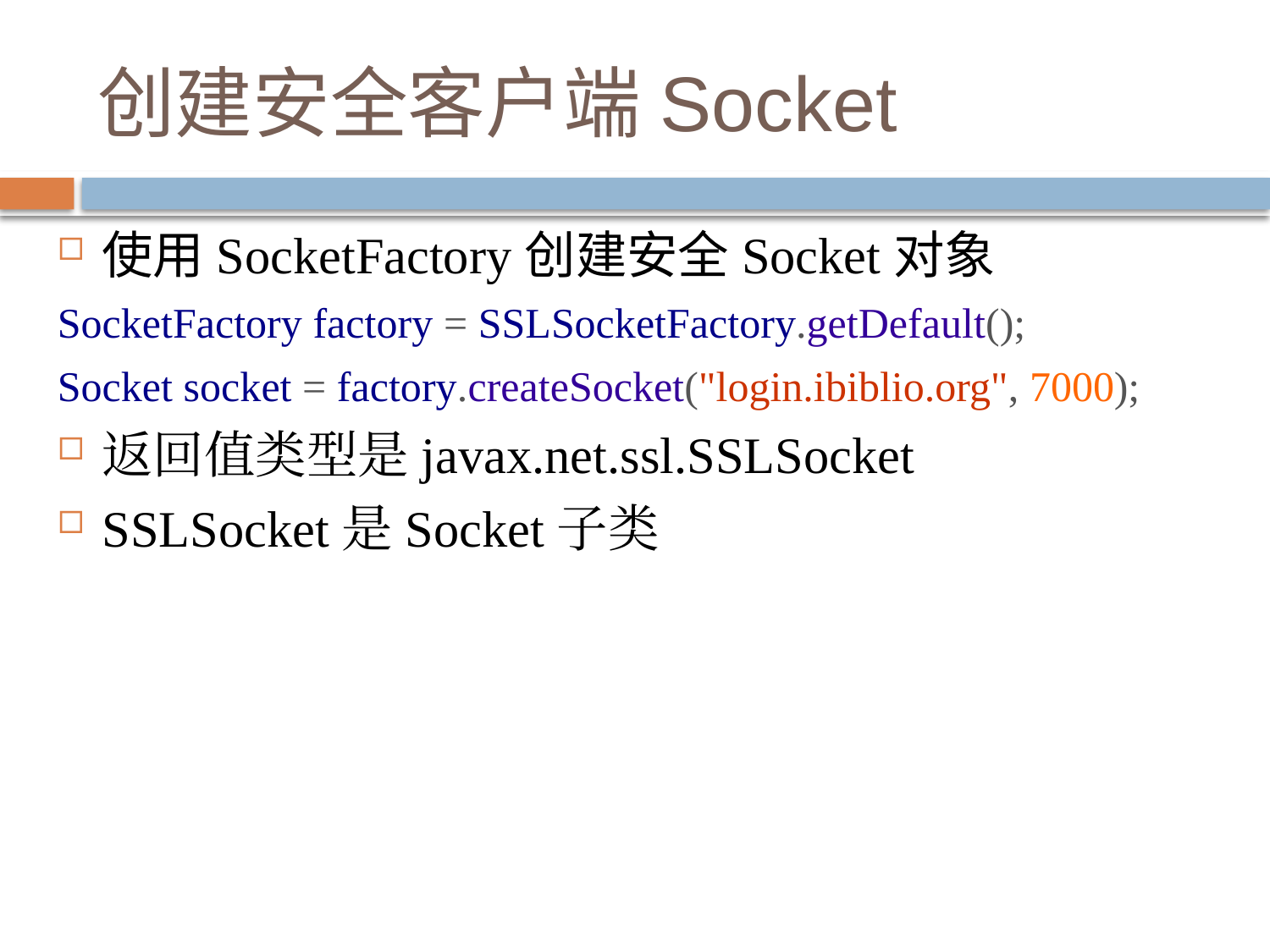

# 创建安全客户端Socket
使用SocketFactory创建安全Socket对象
SocketFactory factory = SSLSocketFactory.getDefault();
Socket socket = factory.createSocket("login.ibiblio.org", 7000);
返回值类型是javax.net.ssl.SSLSocket
SSLSocket是Socket子类